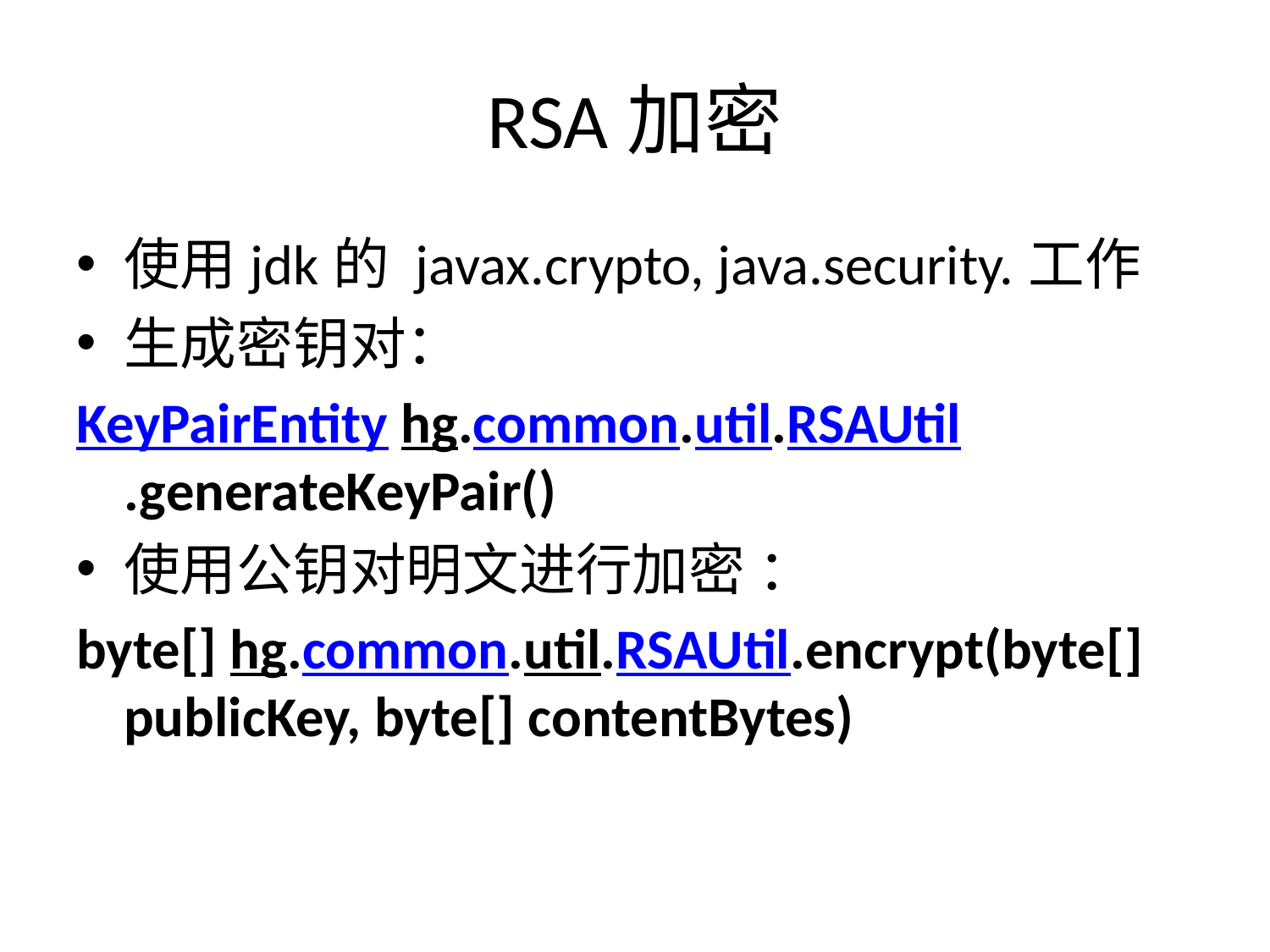

# RSA加密
使用jdk的 javax.crypto, java.security.工作
生成密钥对：
KeyPairEntity hg.common.util.RSAUtil.generateKeyPair()
使用公钥对明文进行加密 ：
byte[] hg.common.util.RSAUtil.encrypt(byte[] publicKey, byte[] contentBytes)